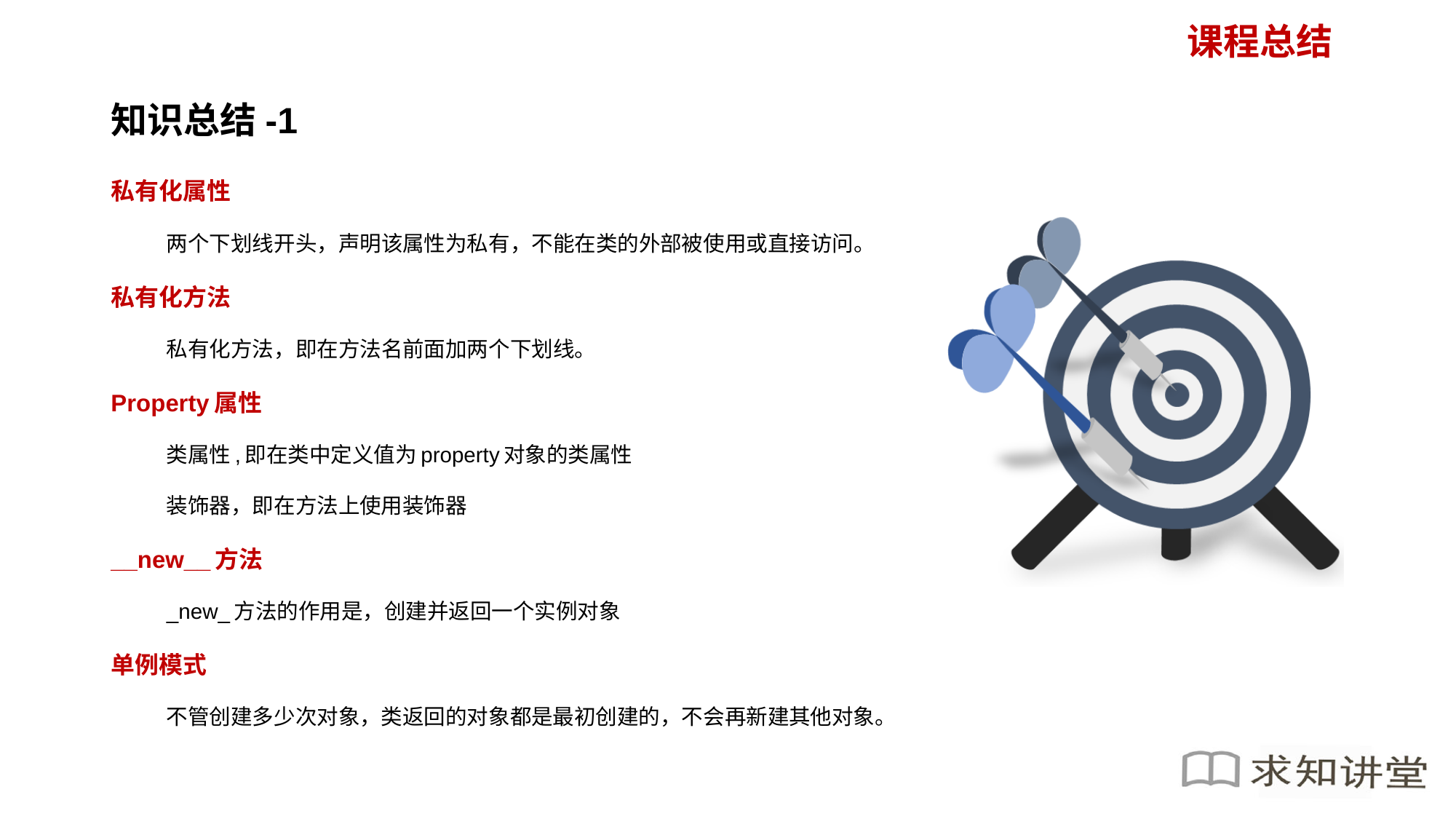

知识总结-1
私有化属性
两个下划线开头，声明该属性为私有，不能在类的外部被使用或直接访问。
私有化方法
私有化方法，即在方法名前面加两个下划线。
Property属性
类属性,即在类中定义值为property对象的类属性
装饰器，即在方法上使用装饰器
__new__方法
_new_方法的作用是，创建并返回一个实例对象
单例模式
不管创建多少次对象，类返回的对象都是最初创建的，不会再新建其他对象。